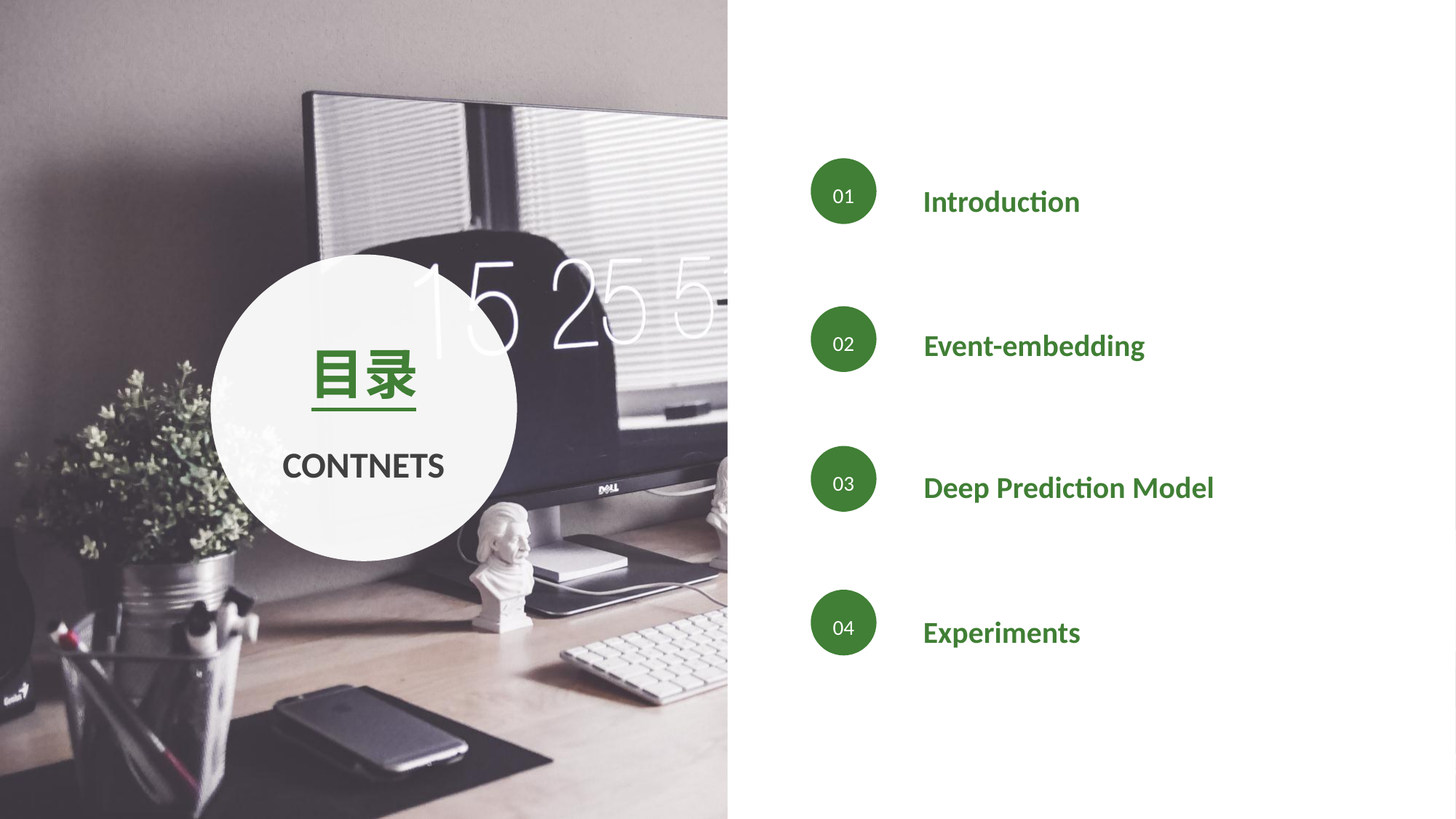

01
Introduction

02
Event-embedding
目录

CONTNETS
03
Deep Prediction Model
04
Experiments